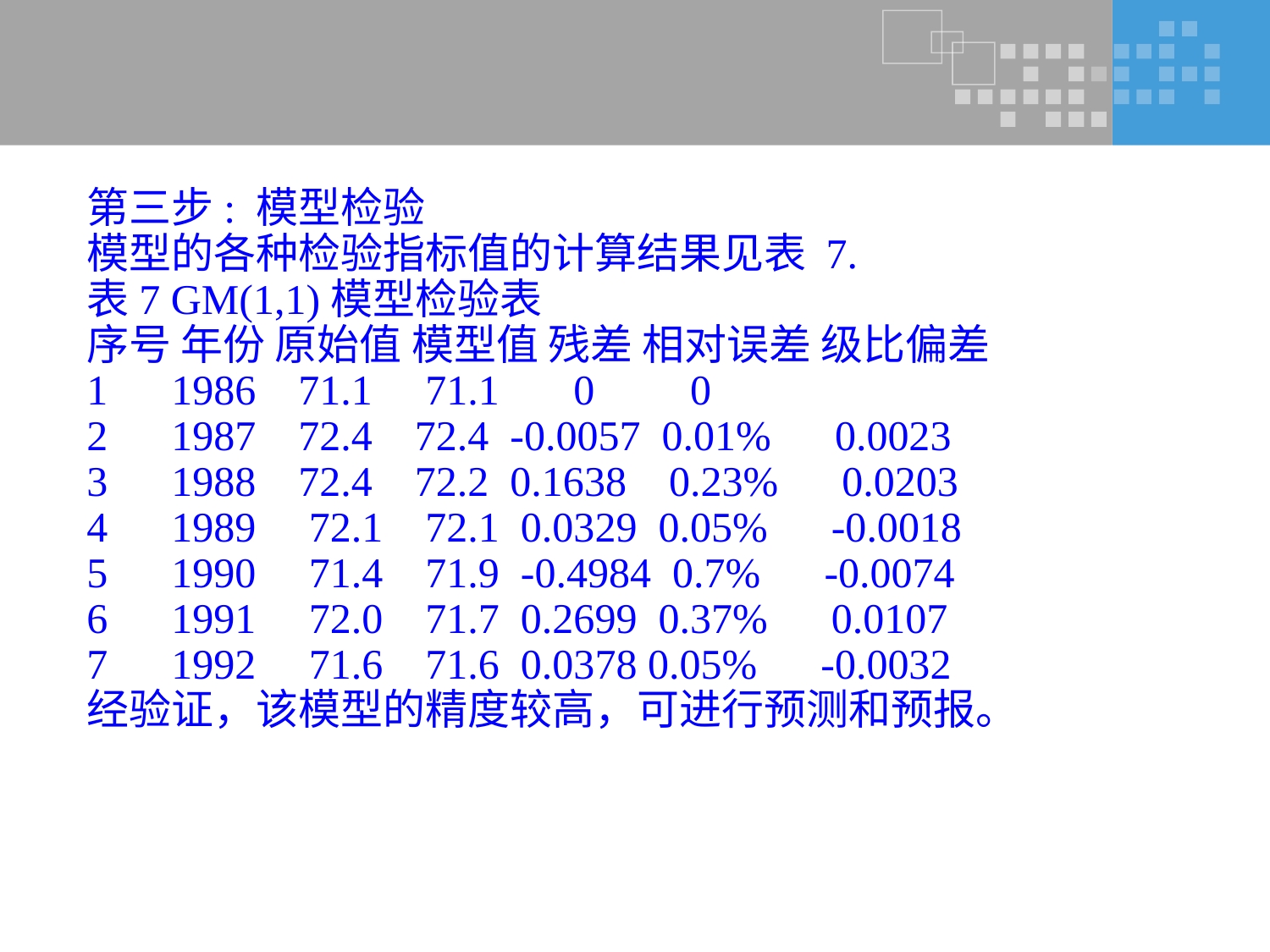

第三步: 模型检验
模型的各种检验指标值的计算结果见表 7.
表7 GM(1,1)模型检验表
序号 年份 原始值 模型值 残差 相对误差 级比偏差
1      1986    71.1     71.1       0         0
2      1987    72.4    72.4  -0.0057  0.01%      0.0023
3      1988    72.4    72.2  0.1638    0.23%      0.0203
4      1989     72.1    72.1  0.0329  0.05%      -0.0018
5      1990     71.4    71.9  -0.4984  0.7%      -0.0074
6      1991     72.0    71.7  0.2699  0.37%      0.0107
7      1992     71.6    71.6  0.0378 0.05%      -0.0032
经验证，该模型的精度较高，可进行预测和预报。